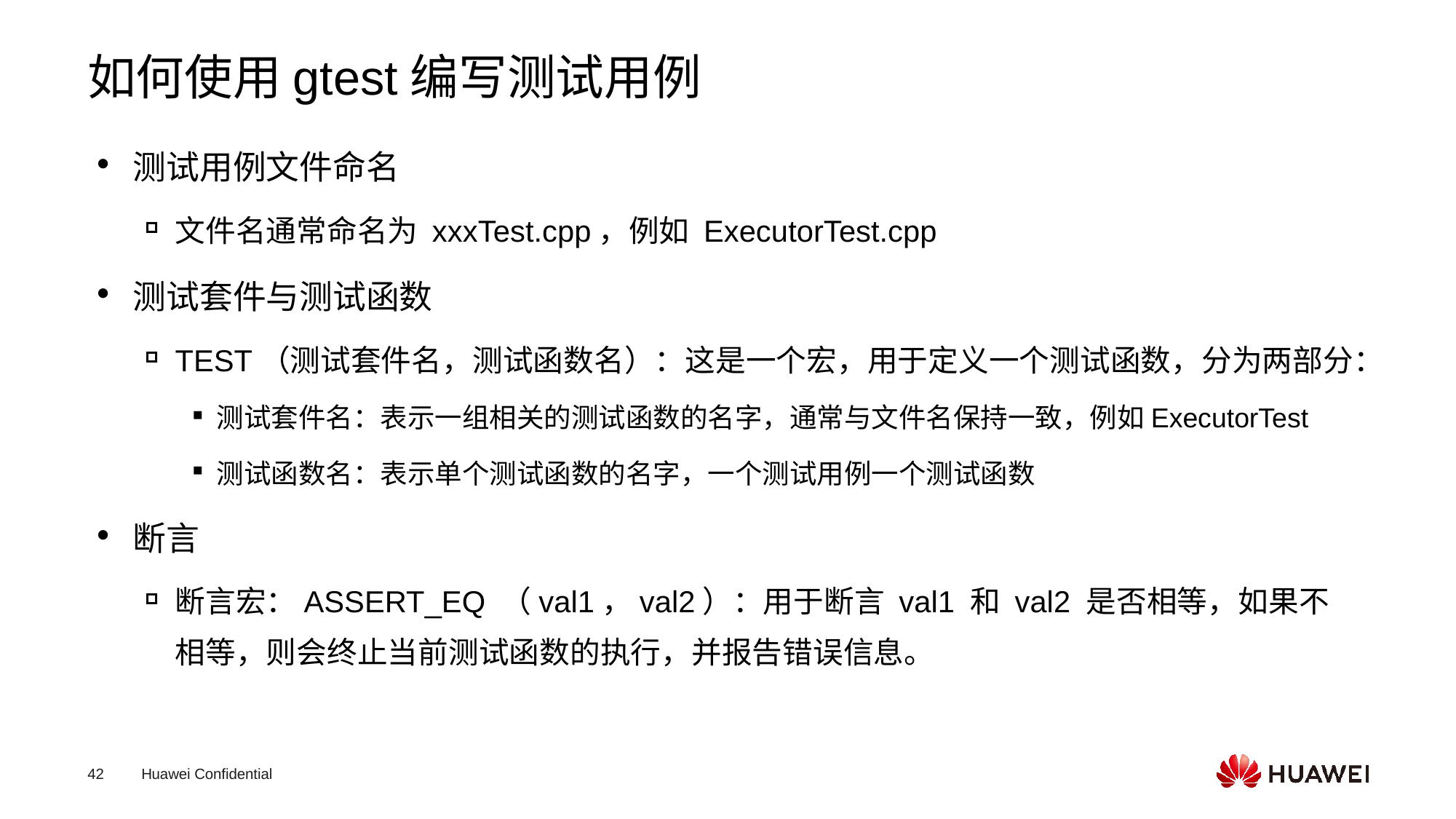

# 如何使用gtest编写测试用例
测试用例文件命名
文件名通常命名为 xxxTest.cpp，例如 ExecutorTest.cpp
测试套件与测试函数
TEST（测试套件名，测试函数名）：这是一个宏，用于定义一个测试函数，分为两部分：
测试套件名：表示一组相关的测试函数的名字，通常与文件名保持一致，例如ExecutorTest
测试函数名：表示单个测试函数的名字，一个测试用例一个测试函数
断言
断言宏：ASSERT_EQ （val1，val2）：用于断言 val1 和 val2 是否相等，如果不相等，则会终止当前测试函数的执行，并报告错误信息。